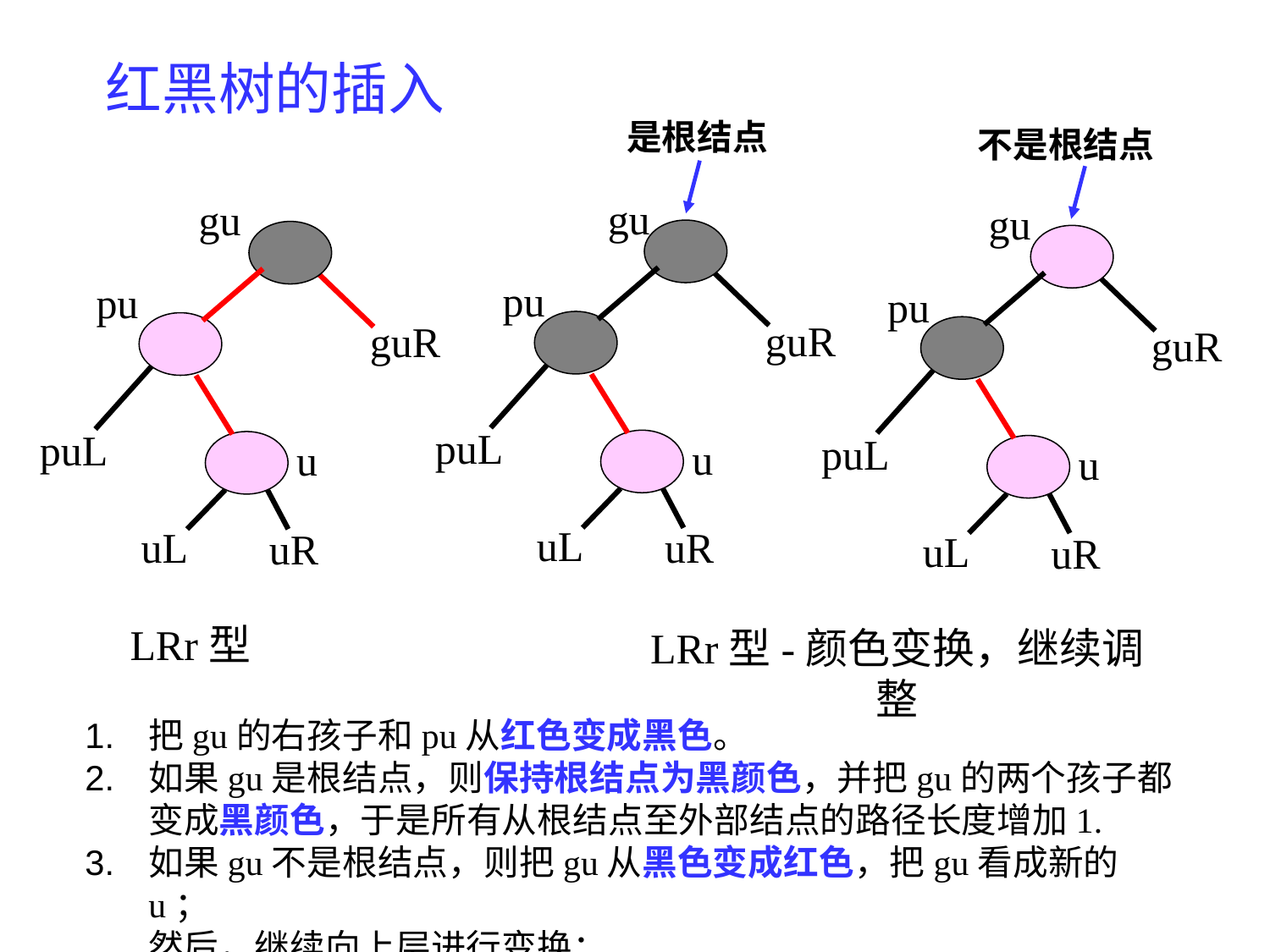

红黑树的插入
  是根结点
不是根结点
gu

pu

guR
puL

u
uL
uR
gu

pu

guR
puL

u
uL
uR
gu

pu

guR
puL

u
uL
uR
LRr型
LRr型-颜色变换，继续调整
把gu的右孩子和pu从红色变成黑色。
如果gu是根结点，则保持根结点为黑颜色，并把gu的两个孩子都变成黑颜色，于是所有从根结点至外部结点的路径长度增加1.
如果gu不是根结点，则把gu从黑色变成红色，把gu看成新的u；
       然后，继续向上层进行变换；